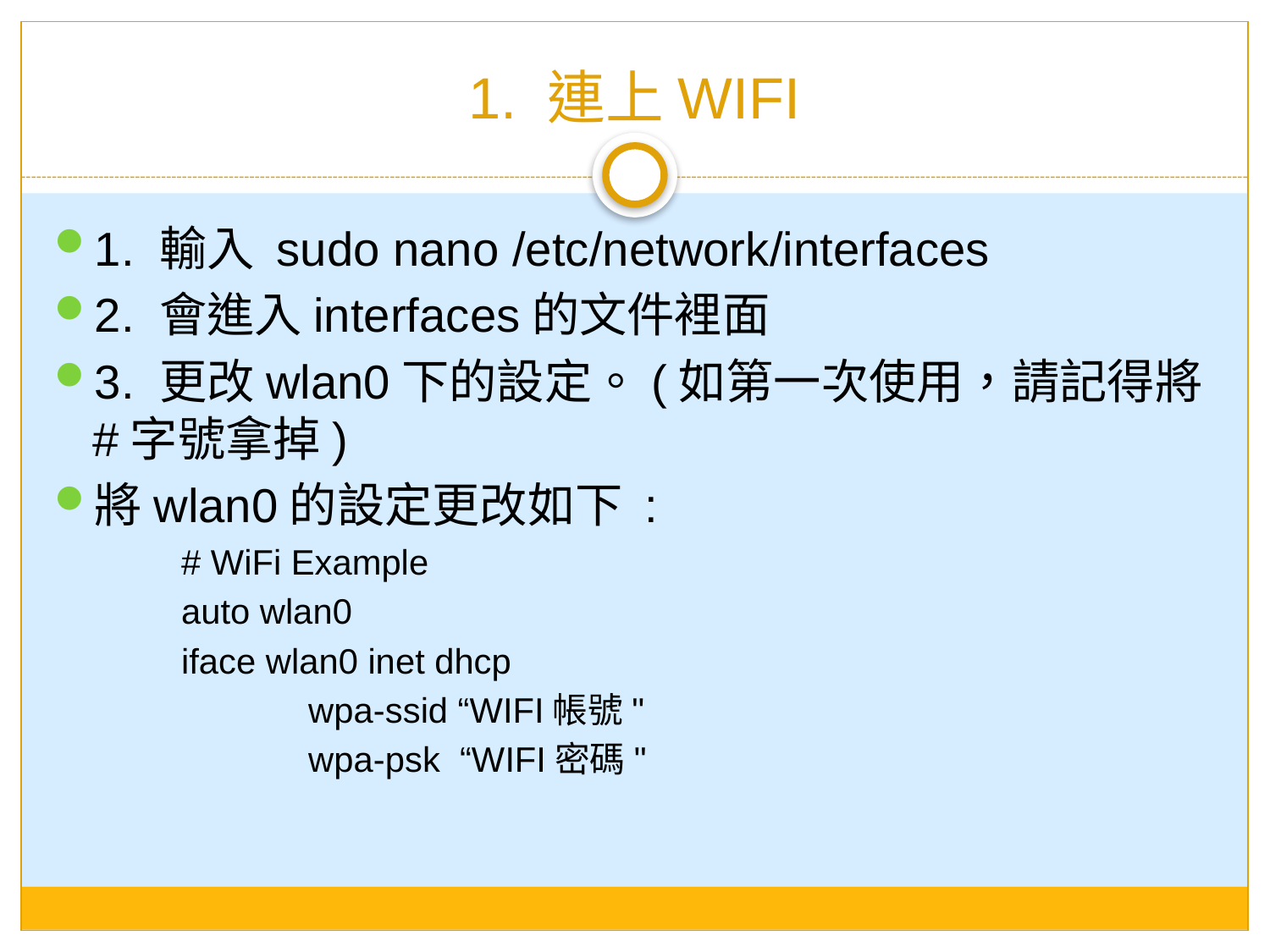

# 1. 連上WIFI
1. 輸入 sudo nano /etc/network/interfaces
2. 會進入interfaces的文件裡面
3. 更改wlan0下的設定。(如第一次使用，請記得將#字號拿掉)
將wlan0的設定更改如下 :
	# WiFi Example
	auto wlan0
	iface wlan0 inet dhcp
		wpa-ssid “WIFI帳號"
		wpa-psk  “WIFI密碼"